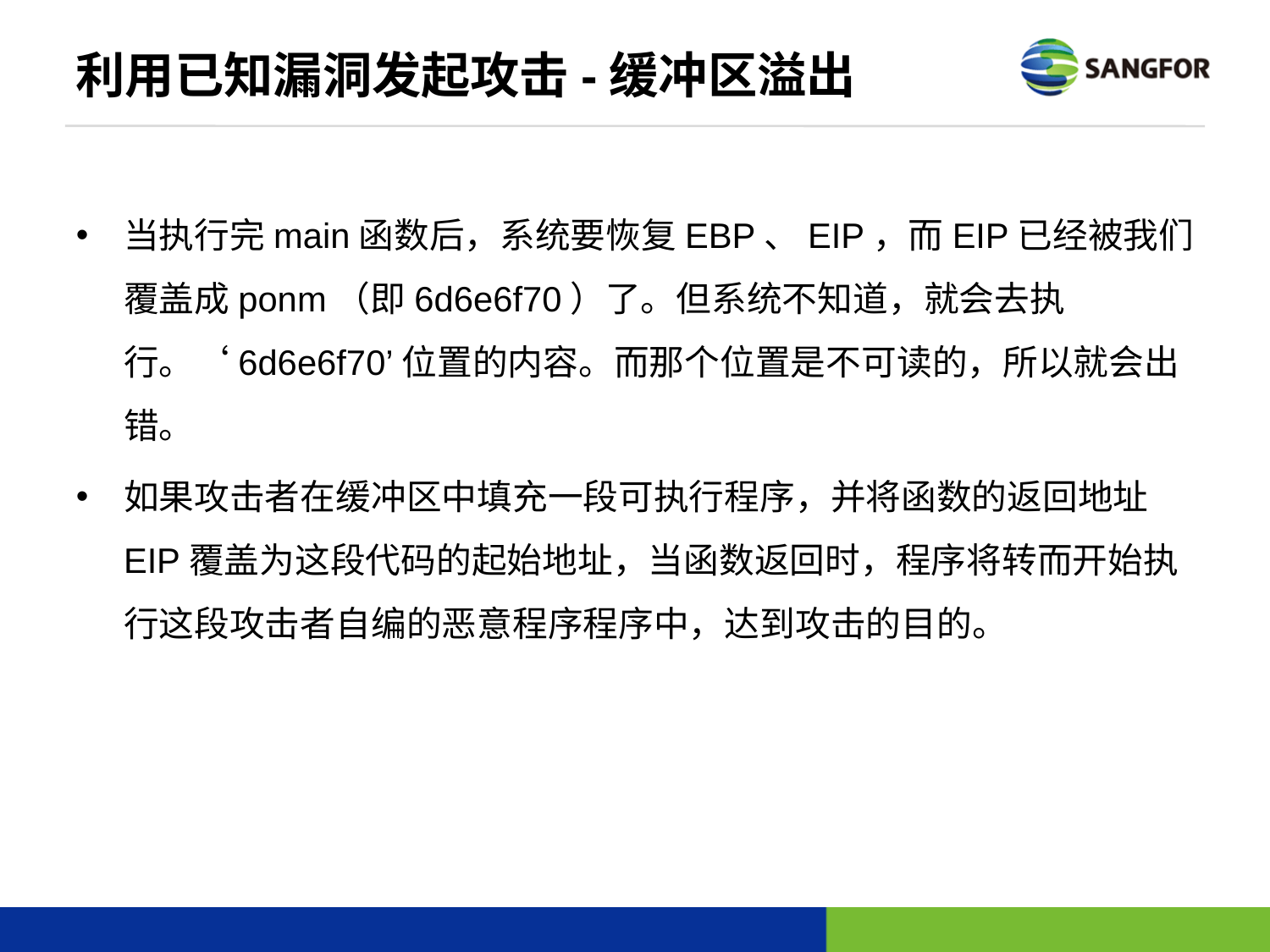

# 利用已知漏洞发起攻击-缓冲区溢出
当执行完main函数后，系统要恢复EBP、EIP，而EIP已经被我们覆盖成ponm（即6d6e6f70）了。但系统不知道，就会去执行。‘6d6e6f70’位置的内容。而那个位置是不可读的，所以就会出错。
如果攻击者在缓冲区中填充一段可执行程序，并将函数的返回地址EIP覆盖为这段代码的起始地址，当函数返回时，程序将转而开始执行这段攻击者自编的恶意程序程序中，达到攻击的目的。